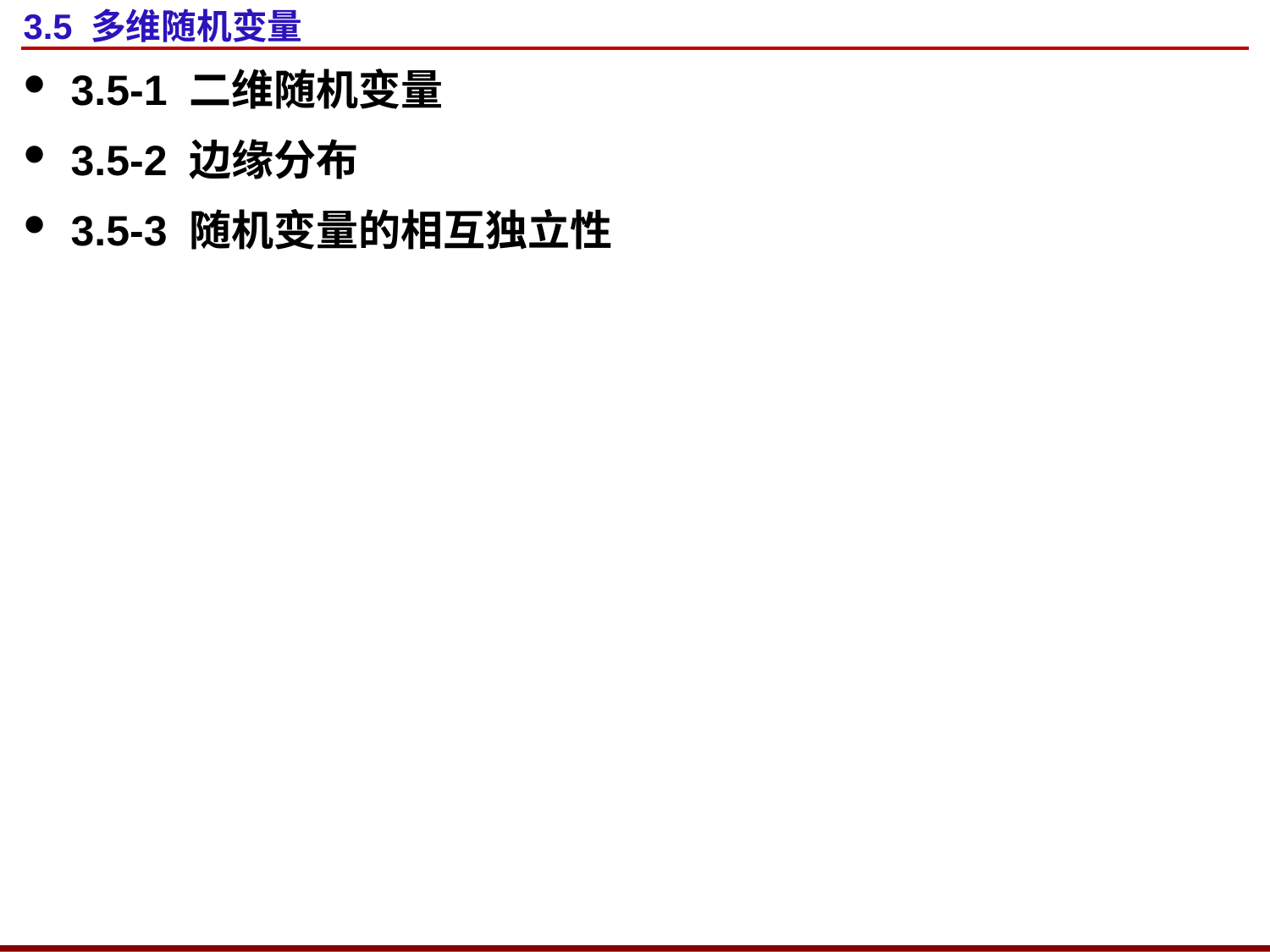

# 3.5 多维随机变量
3.5-1 二维随机变量
3.5-2 边缘分布
3.5-3 随机变量的相互独立性